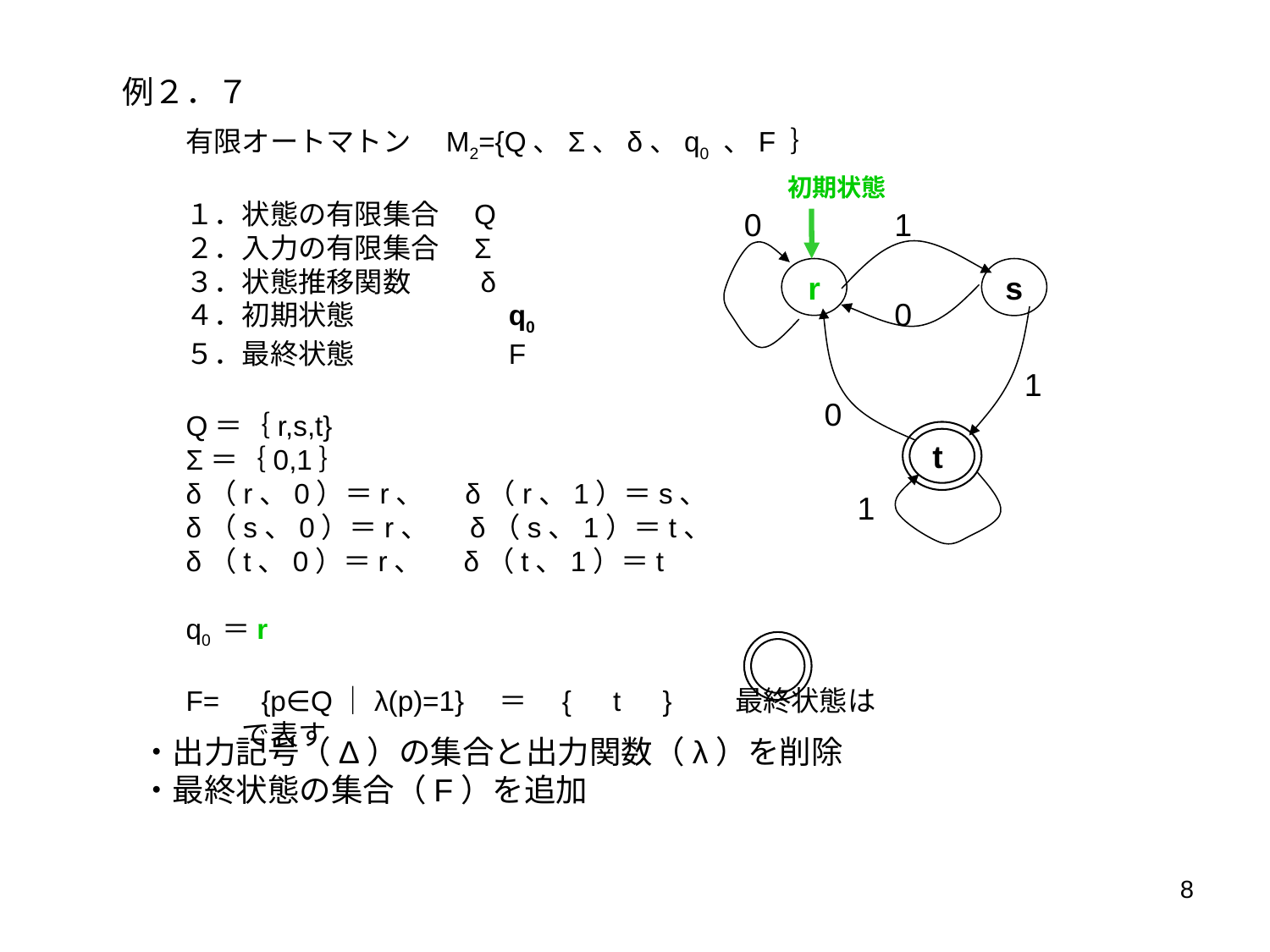

例２．７
有限オートマトン　M2={Q、Σ、δ、q0 、F ｝

１．状態の有限集合　Q
２．入力の有限集合　Σ
３．状態推移関数　　 δ
４．初期状態　　　　　 q0
５．最終状態　　　　　 F

Q＝｛r,s,t}
Σ＝｛0,1｝
δ（r、0）＝r、　 δ（r、1）＝s、
δ（s、0）＝r、　 δ（s、1）＝t、
δ（t、0）＝r、 　δ（t、1）＝t

q0 ＝r

F=　{p∈Q｜λ(p)=1}　＝　{　t　}　　最終状態は　　　　　で表す

初期状態
0
1

r
s

0
1

0
t

1

・出力記号（Δ）の集合と出力関数（λ）を削除
・最終状態の集合（F）を追加
8